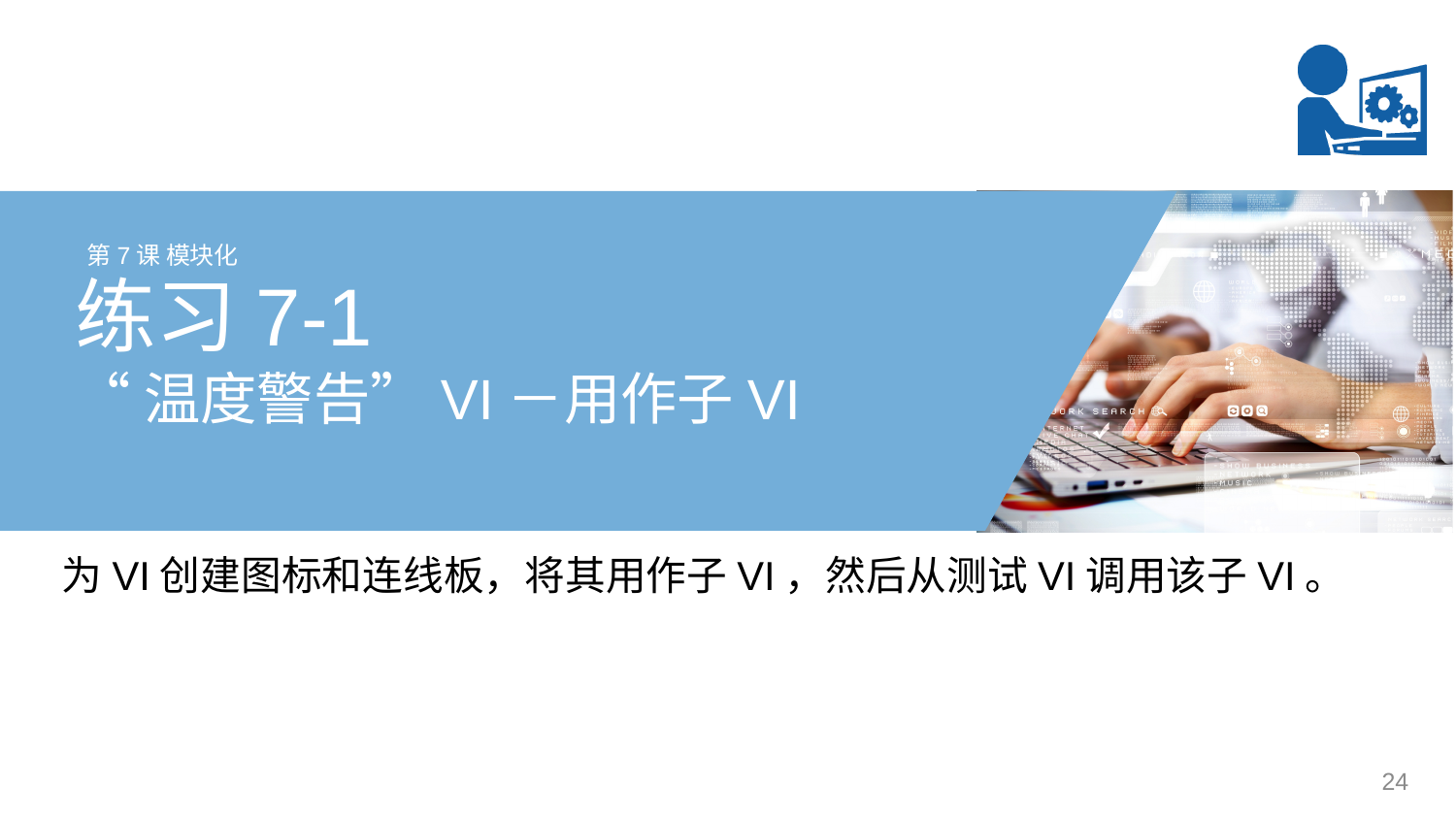

练习7-1
“温度警告”VI－用作子VI
为VI创建图标和连线板，将其用作子VI，然后从测试VI调用该子VI。
24